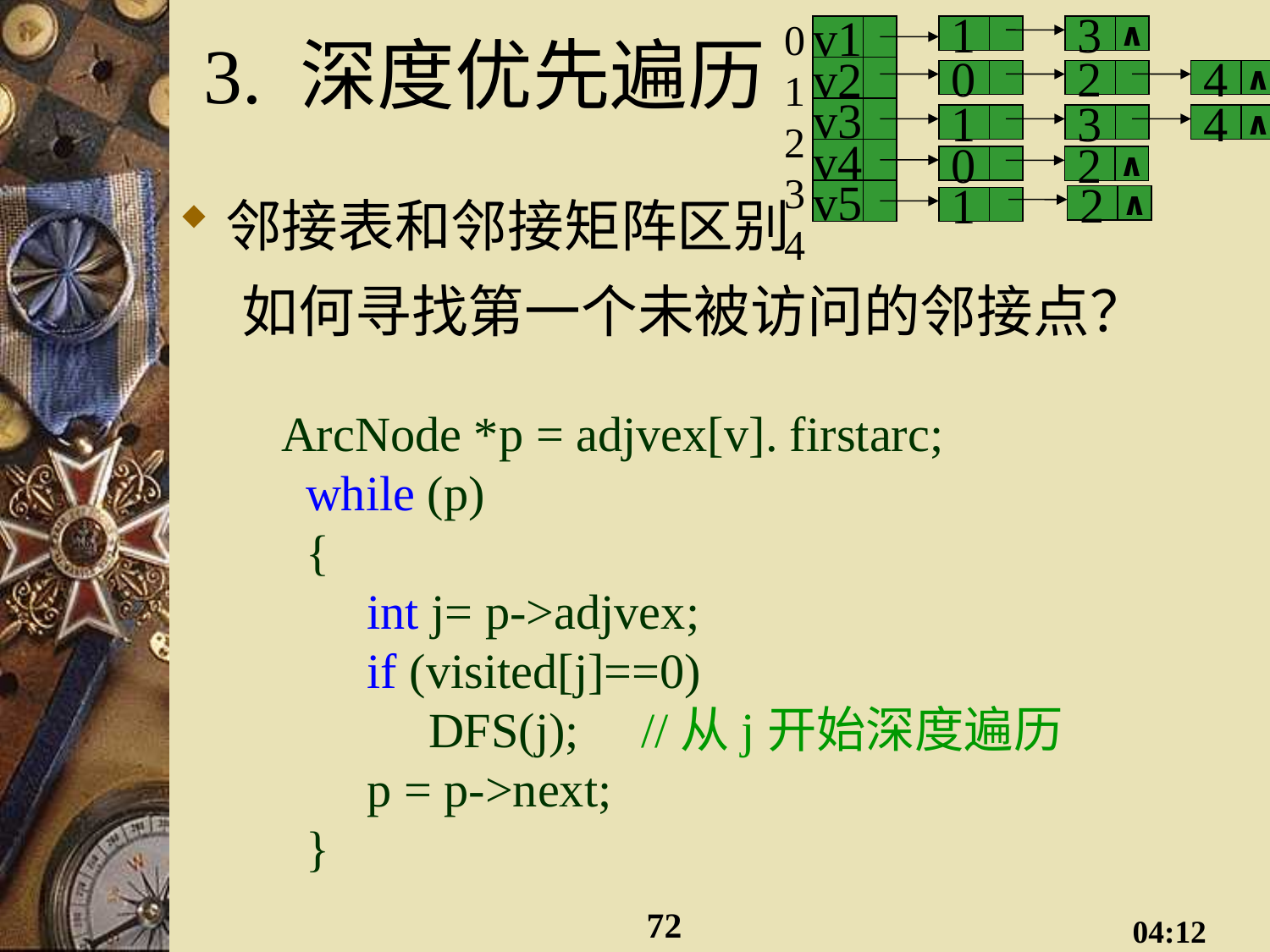

# 3. 深度优先遍历
v1

1

3
∧
0
1
2
3
4

v2

0

2

4
∧

v3

1

3

4
∧

v4

0

2
∧

v5

2
∧
1

邻接表和邻接矩阵区别
    如何寻找第一个未被访问的邻接点？

      ArcNode *p = adjvex[v]. firstarc;
        while (p)
        {
             int j= p->adjvex;
             if (visited[j]==0)
                  DFS(j);     //从j开始深度遍历
             p = p->next;
        }